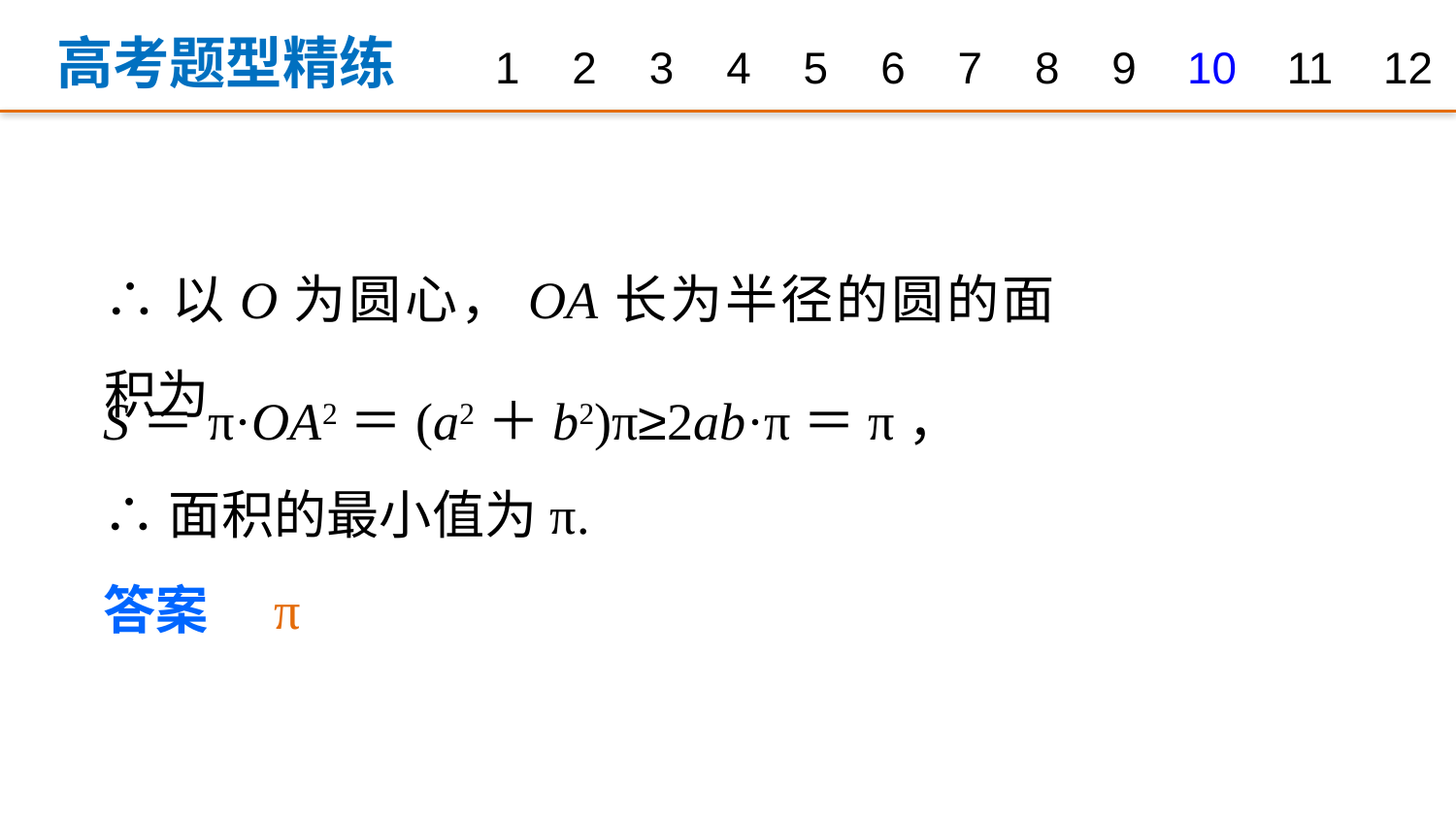

高考题型精练
1
2
3
4
5
6
7
8
9
10
11
12
∴以O为圆心，OA长为半径的圆的面积为
S＝π·OA2＝(a2＋b2)π≥2ab·π＝π，
∴面积的最小值为π.
答案　π